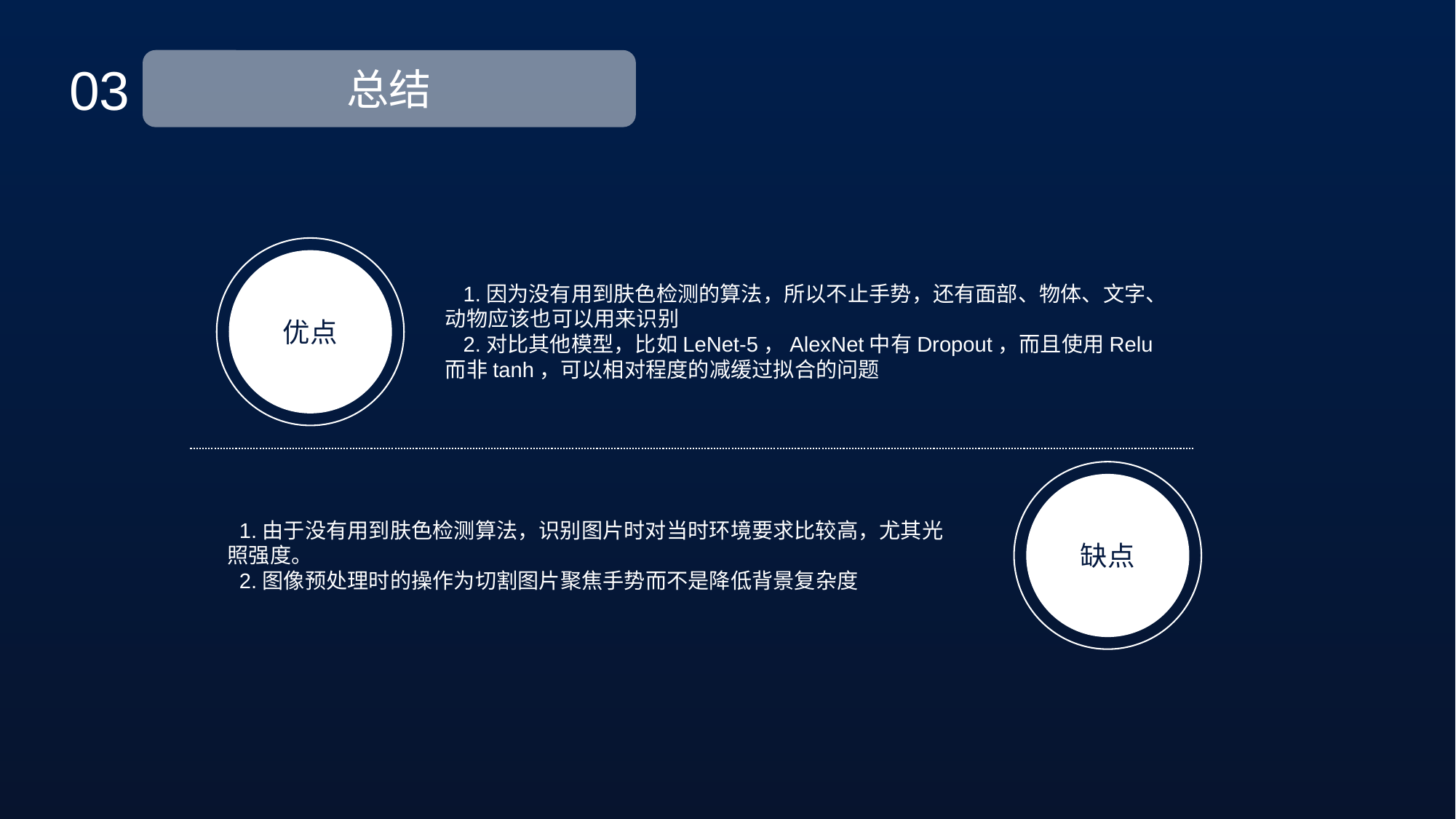

03
总结

优点
   1.因为没有用到肤色检测的算法，所以不止手势，还有面部、物体、文字、动物应该也可以用来识别
   2.对比其他模型，比如LeNet-5，AlexNet中有Dropout，而且使用Relu而非tanh，可以相对程度的减缓过拟合的问题

缺点
  1.由于没有用到肤色检测算法，识别图片时对当时环境要求比较高，尤其光照强度。
  2.图像预处理时的操作为切割图片聚焦手势而不是降低背景复杂度